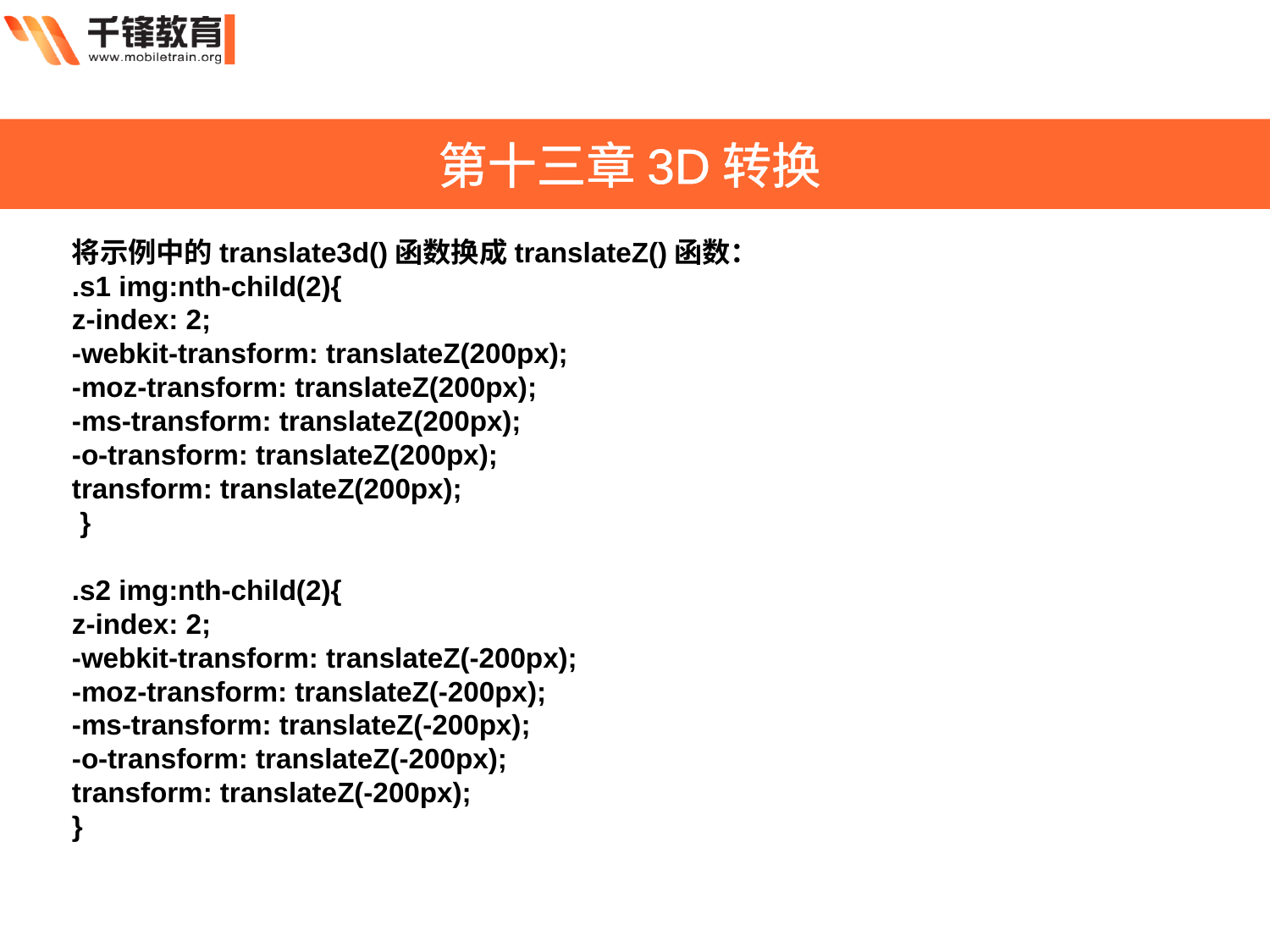

第十三章3D转换
将示例中的translate3d()函数换成translateZ()函数：
.s1 img:nth-child(2){
z-index: 2;
-webkit-transform: translateZ(200px);
-moz-transform: translateZ(200px);
-ms-transform: translateZ(200px);
-o-transform: translateZ(200px);
transform: translateZ(200px);
 }

.s2 img:nth-child(2){
z-index: 2;
-webkit-transform: translateZ(-200px);
-moz-transform: translateZ(-200px);
-ms-transform: translateZ(-200px);
-o-transform: translateZ(-200px);
transform: translateZ(-200px);
}